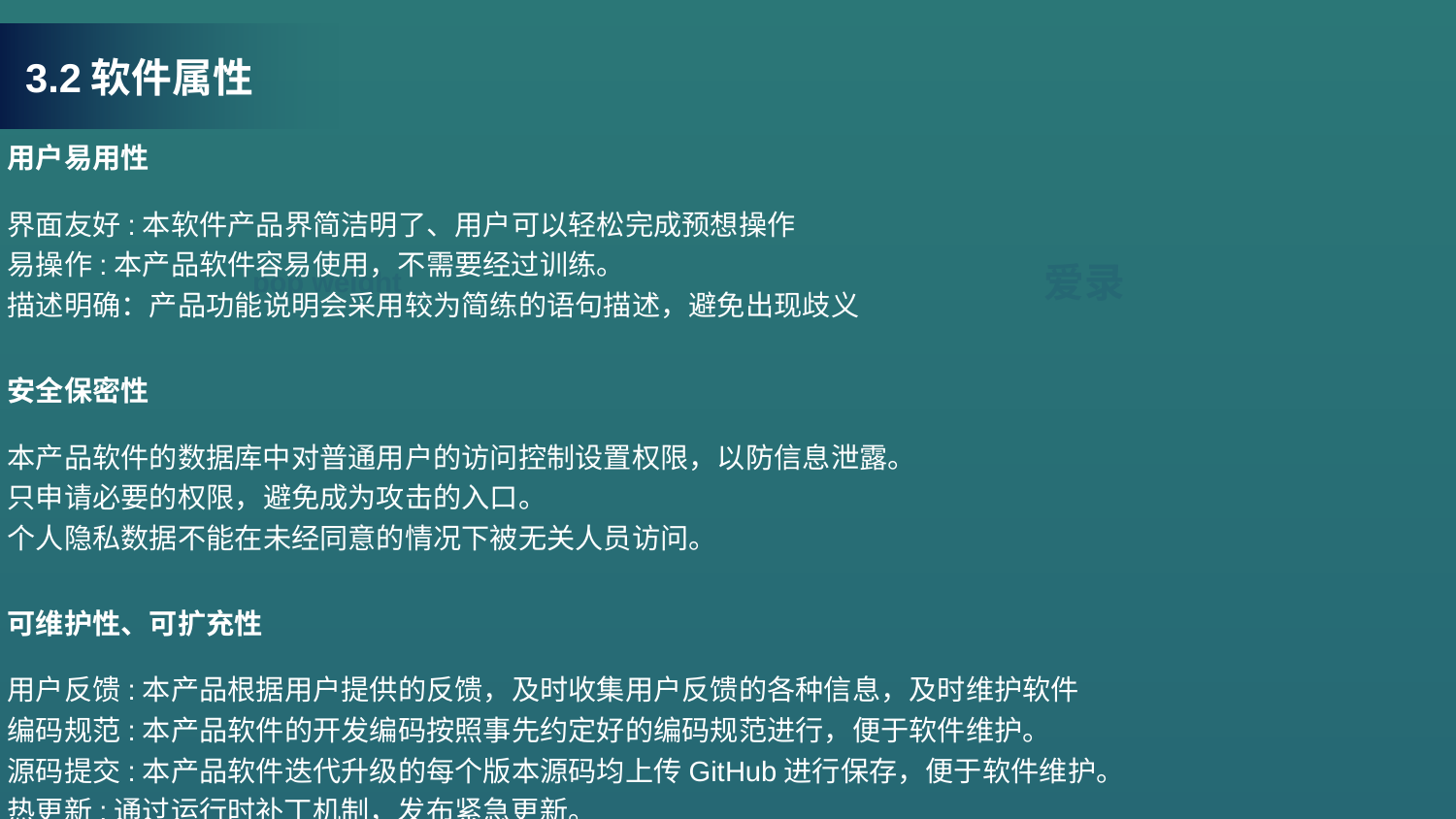

3.2软件属性
用户易用性
界面友好:本软件产品界简洁明了、用户可以轻松完成预想操作
易操作:本产品软件容易使用，不需要经过训练。
描述明确：产品功能说明会采用较为简练的语句描述，避免出现歧义
安全保密性
本产品软件的数据库中对普通用户的访问控制设置权限，以防信息泄露。
只申请必要的权限，避免成为攻击的入口。
个人隐私数据不能在未经同意的情况下被无关人员访问。
可维护性、可扩充性
用户反馈:本产品根据用户提供的反馈，及时收集用户反馈的各种信息，及时维护软件
编码规范:本产品软件的开发编码按照事先约定好的编码规范进行，便于软件维护。
源码提交:本产品软件迭代升级的每个版本源码均上传GitHub进行保存，便于软件维护。
热更新:通过运行时补丁机制，发布紧急更新。
爱录
pop weight